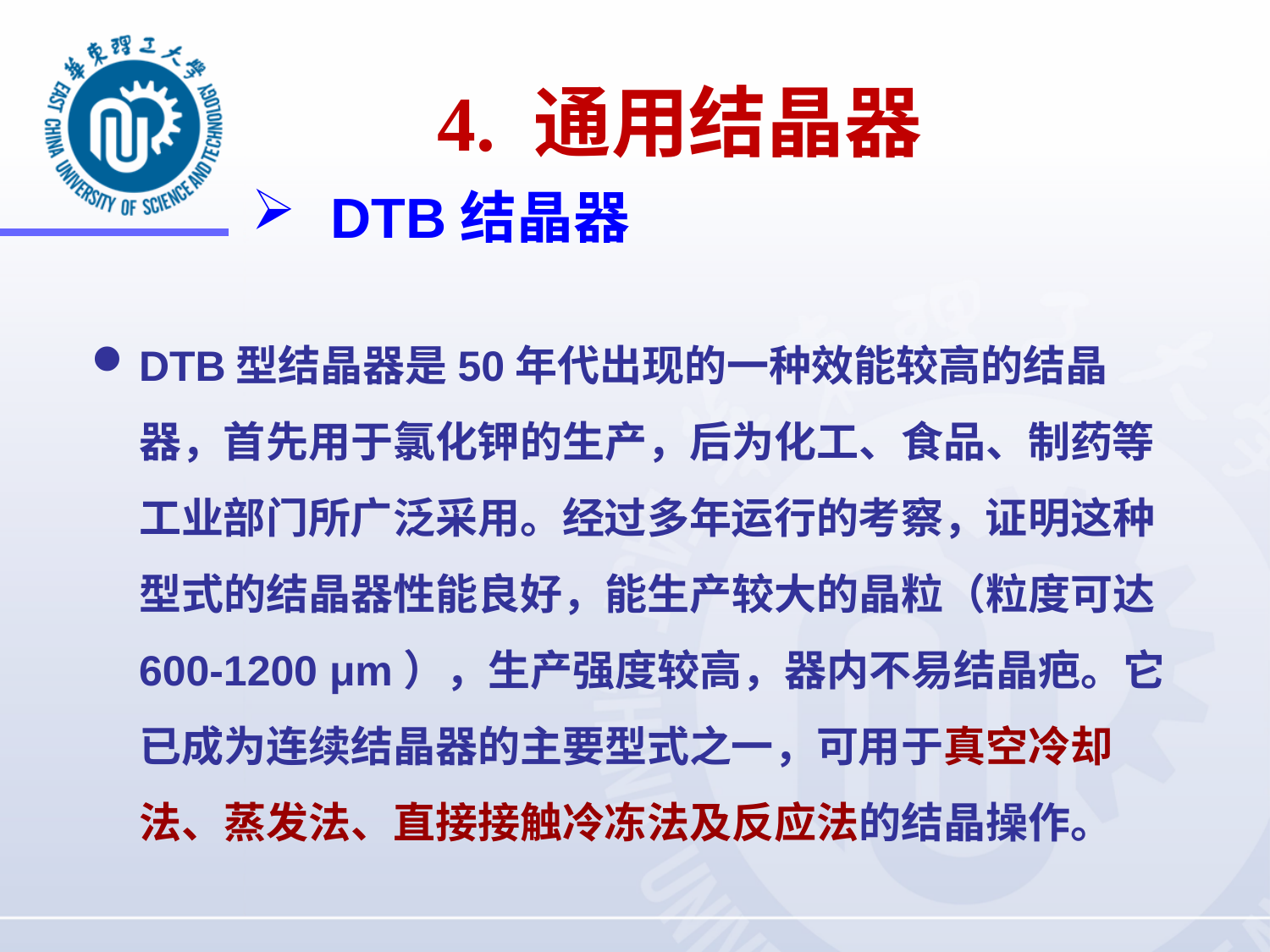

4. 通用结晶器
DTB结晶器
DTB型结晶器是50年代出现的一种效能较高的结晶器，首先用于氯化钾的生产，后为化工、食品、制药等工业部门所广泛采用。经过多年运行的考察，证明这种型式的结晶器性能良好，能生产较大的晶粒（粒度可达600-1200 μm），生产强度较高，器内不易结晶疤。它已成为连续结晶器的主要型式之一，可用于真空冷却法、蒸发法、直接接触冷冻法及反应法的结晶操作。